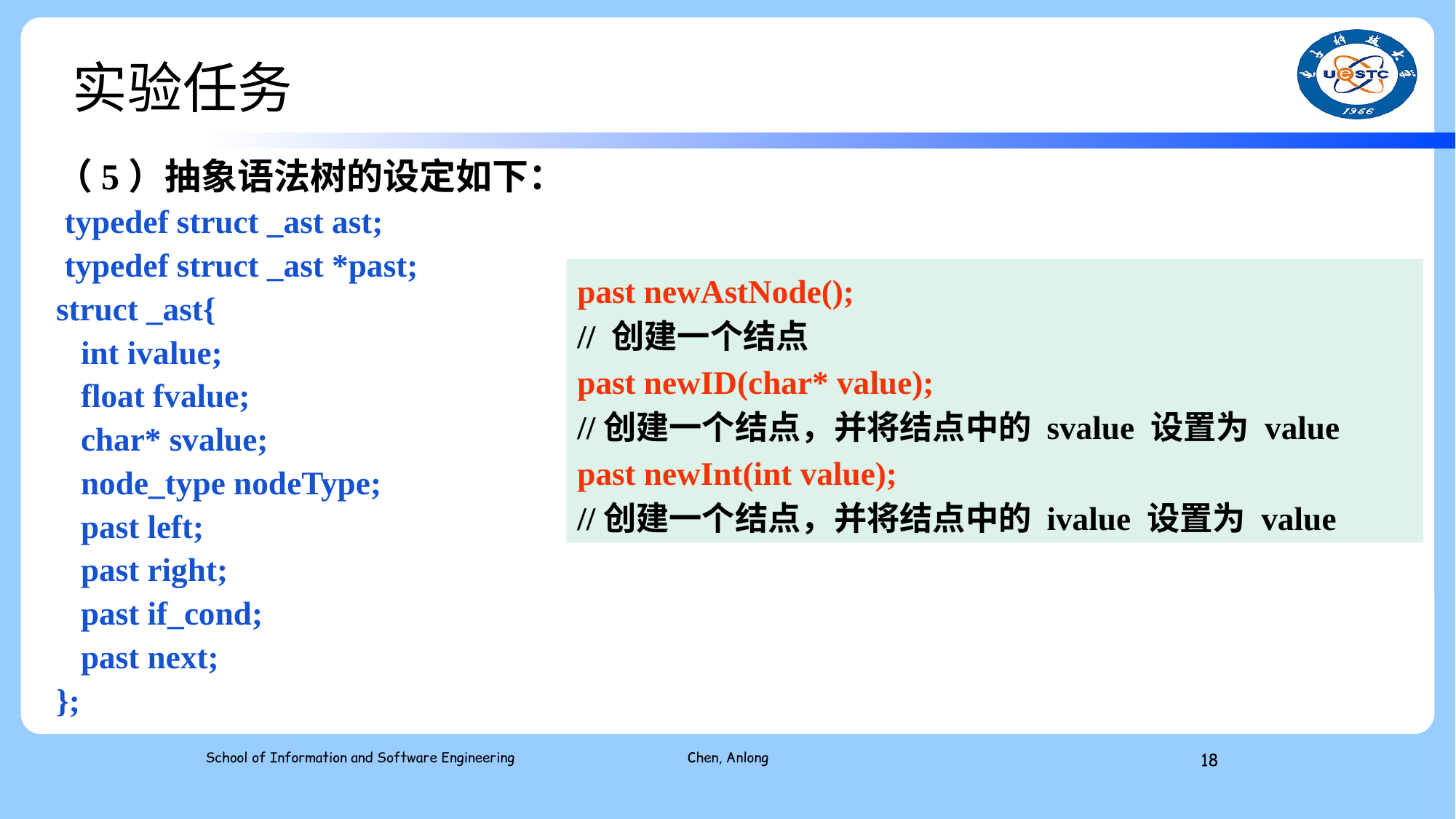

实验任务
（5）抽象语法树的设定如下：
 typedef struct _ast ast;
 typedef struct _ast *past;
struct _ast{
   int ivalue;
   float fvalue;
   char* svalue;
   node_type nodeType;
   past left;
   past right;
   past if_cond;
   past next;
};
past newAstNode();
// 创建一个结点
past newID(char* value);
//创建一个结点，并将结点中的 svalue 设置为 value
past newInt(int value);
//创建一个结点，并将结点中的 ivalue 设置为 value
  School of Information and Software Engineering
Chen, Anlong
18